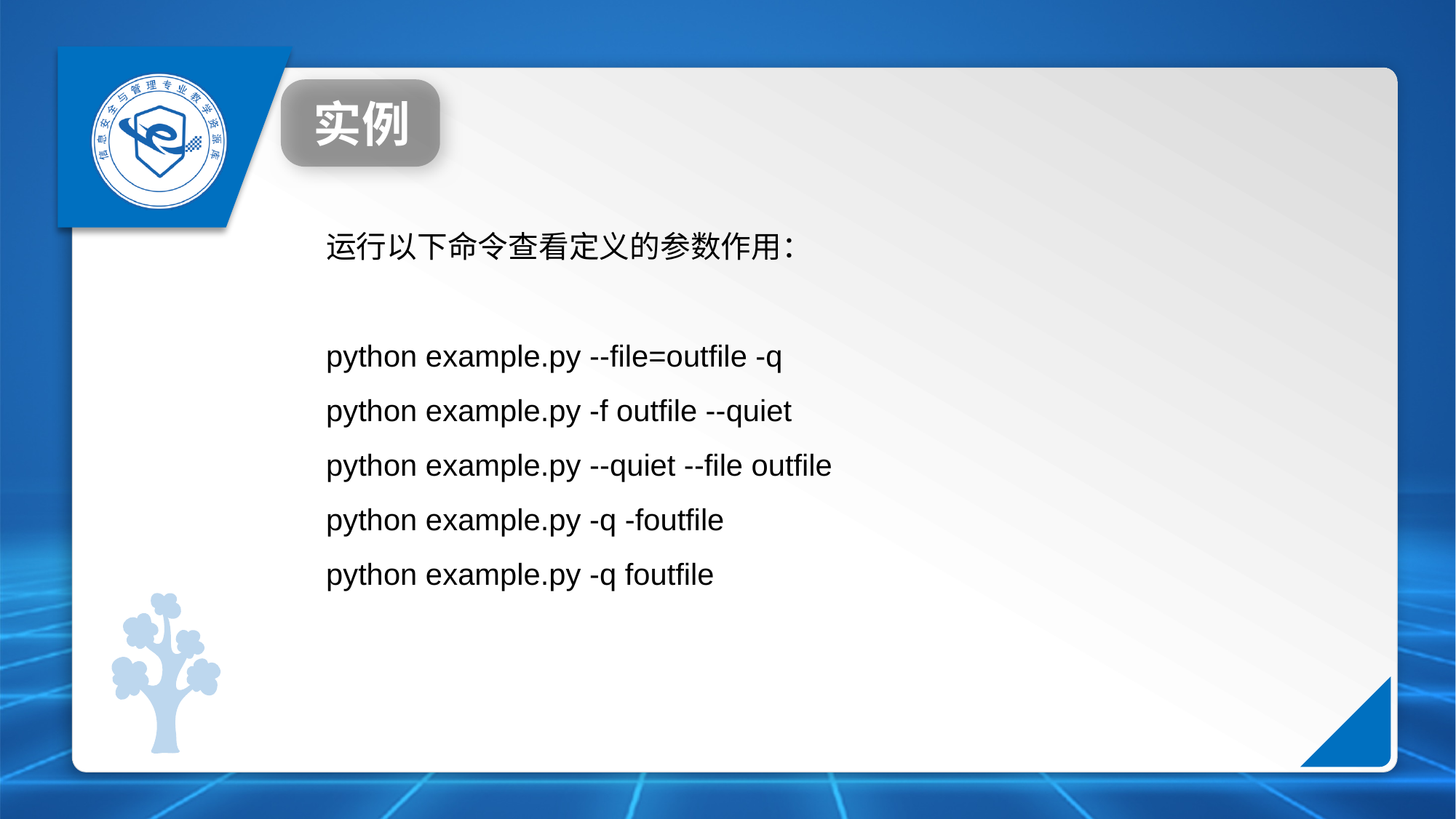

实例
运行以下命令查看定义的参数作用：

python example.py --file=outfile -q
python example.py -f outfile --quiet
python example.py --quiet --file outfile
python example.py -q -foutfile
python example.py -q foutfile